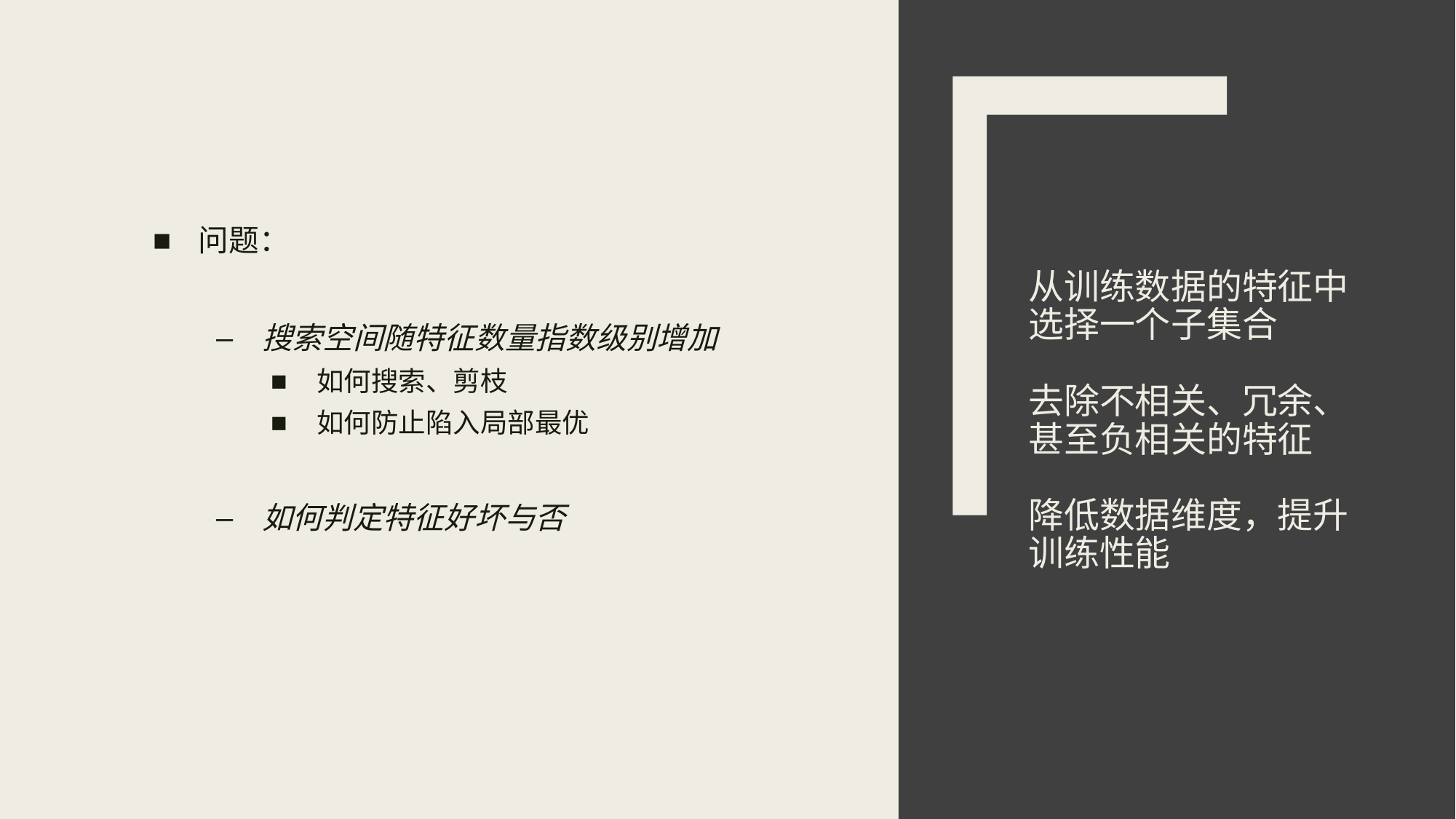

问题：

搜索空间随特征数量指数级别增加
如何搜索、剪枝
如何防止陷入局部最优

如何判定特征好坏与否

# 从训练数据的特征中选择一个子集合 去除不相关、冗余、甚至负相关的特征 降低数据维度，提升训练性能